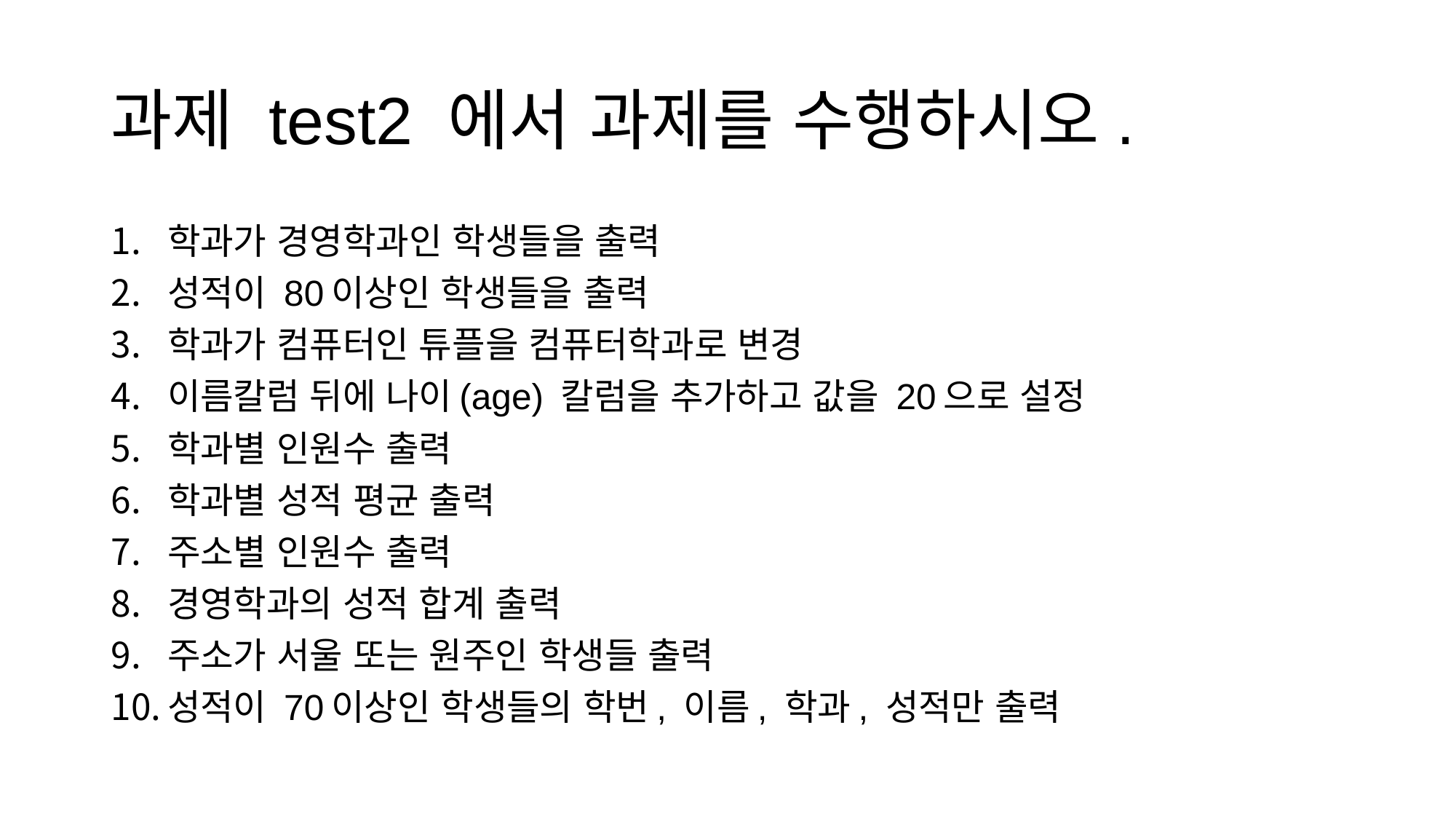

# 과제 test2 에서 과제를 수행하시오.
학과가 경영학과인 학생들을 출력
성적이 80이상인 학생들을 출력
학과가 컴퓨터인 튜플을 컴퓨터학과로 변경
이름칼럼 뒤에 나이(age) 칼럼을 추가하고 값을 20으로 설정
학과별 인원수 출력
학과별 성적 평균 출력
주소별 인원수 출력
경영학과의 성적 합계 출력
주소가 서울 또는 원주인 학생들 출력
성적이 70이상인 학생들의 학번, 이름, 학과, 성적만 출력